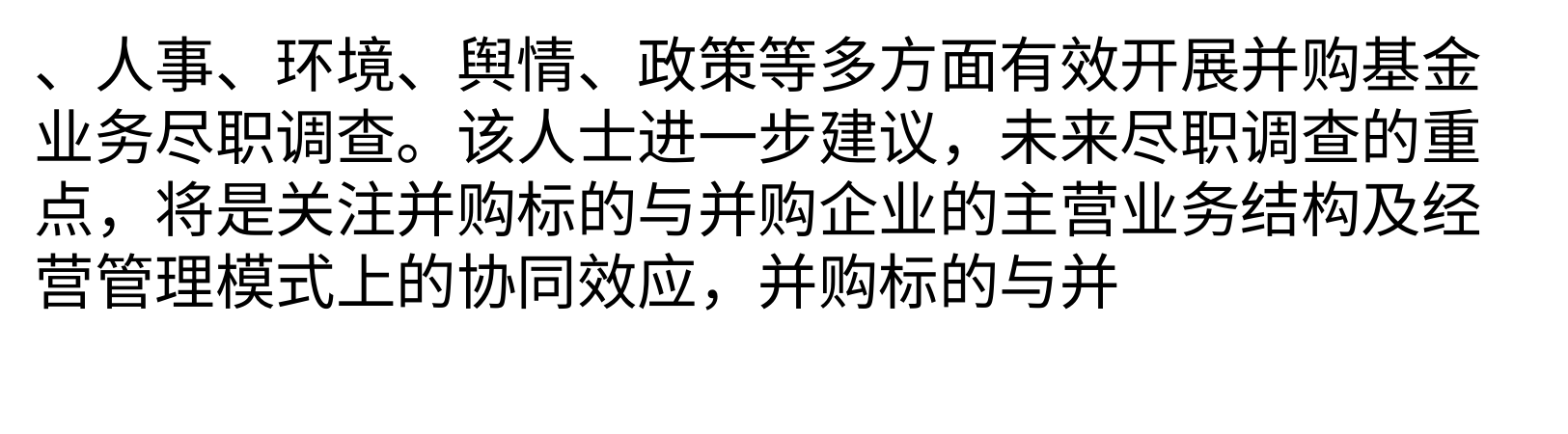

、人事、环境、舆情、政策等多方面有效开展并购基金业务尽职调查。该人士进一步建议，未来尽职调查的重点，将是关注并购标的与并购企业的主营业务结构及经营管理模式上的协同效应，并购标的与并